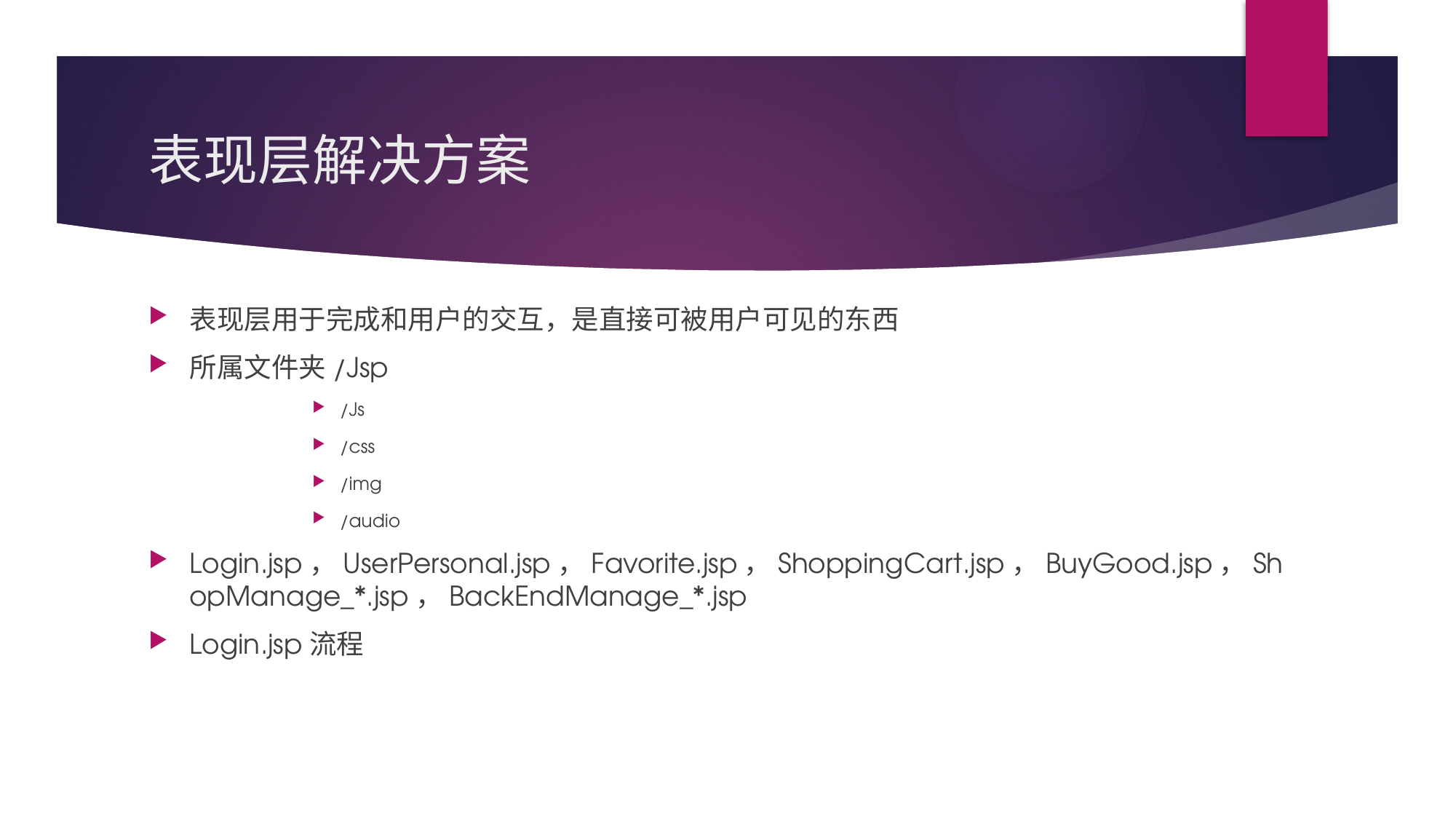

# 表现层解决方案
表现层用于完成和用户的交互，是直接可被用户可见的东西
所属文件夹/Jsp
/Js
/css
/img
/audio
Login.jsp，UserPersonal.jsp，Favorite.jsp，ShoppingCart.jsp，BuyGood.jsp，ShopManage_*.jsp，BackEndManage_*.jsp
Login.jsp流程